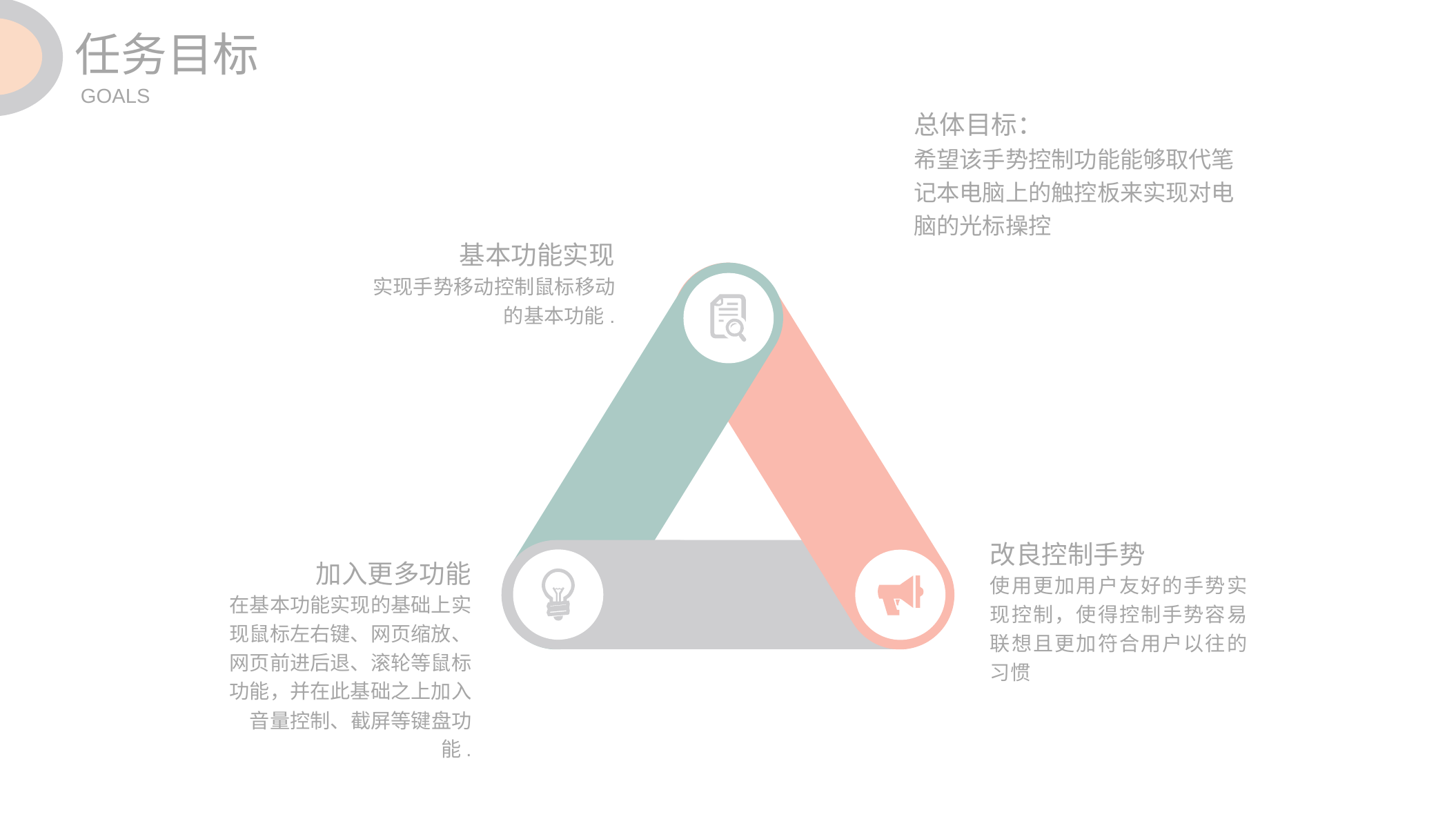

任务目标

 GOALS
总体目标：
希望该手势控制功能能够取代笔记本电脑上的触控板来实现对电脑的光标操控
基本功能实现
实现手势移动控制鼠标移动的基本功能.

改良控制手势
使用更加用户友好的手势实现控制，使得控制手势容易联想且更加符合用户以往的习惯
加入更多功能
在基本功能实现的基础上实现鼠标左右键、网页缩放、网页前进后退、滚轮等鼠标功能，并在此基础之上加入音量控制、截屏等键盘功能.